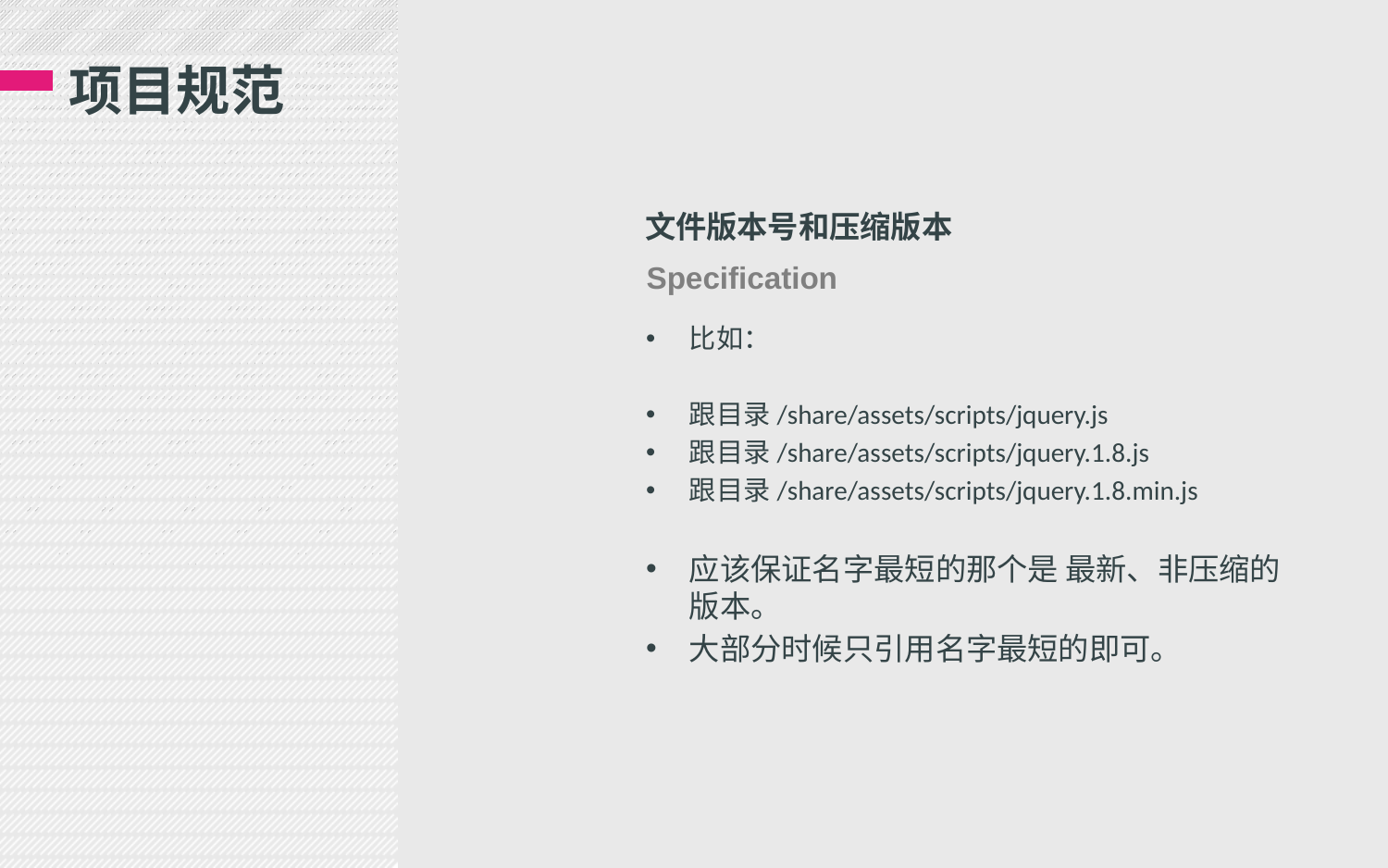

# 项目规范
文件版本号和压缩版本
Specification

比如：

跟目录/share/assets/scripts/jquery.js
跟目录/share/assets/scripts/jquery.1.8.js
跟目录/share/assets/scripts/jquery.1.8.min.js

应该保证名字最短的那个是 最新、非压缩的版本。
大部分时候只引用名字最短的即可。